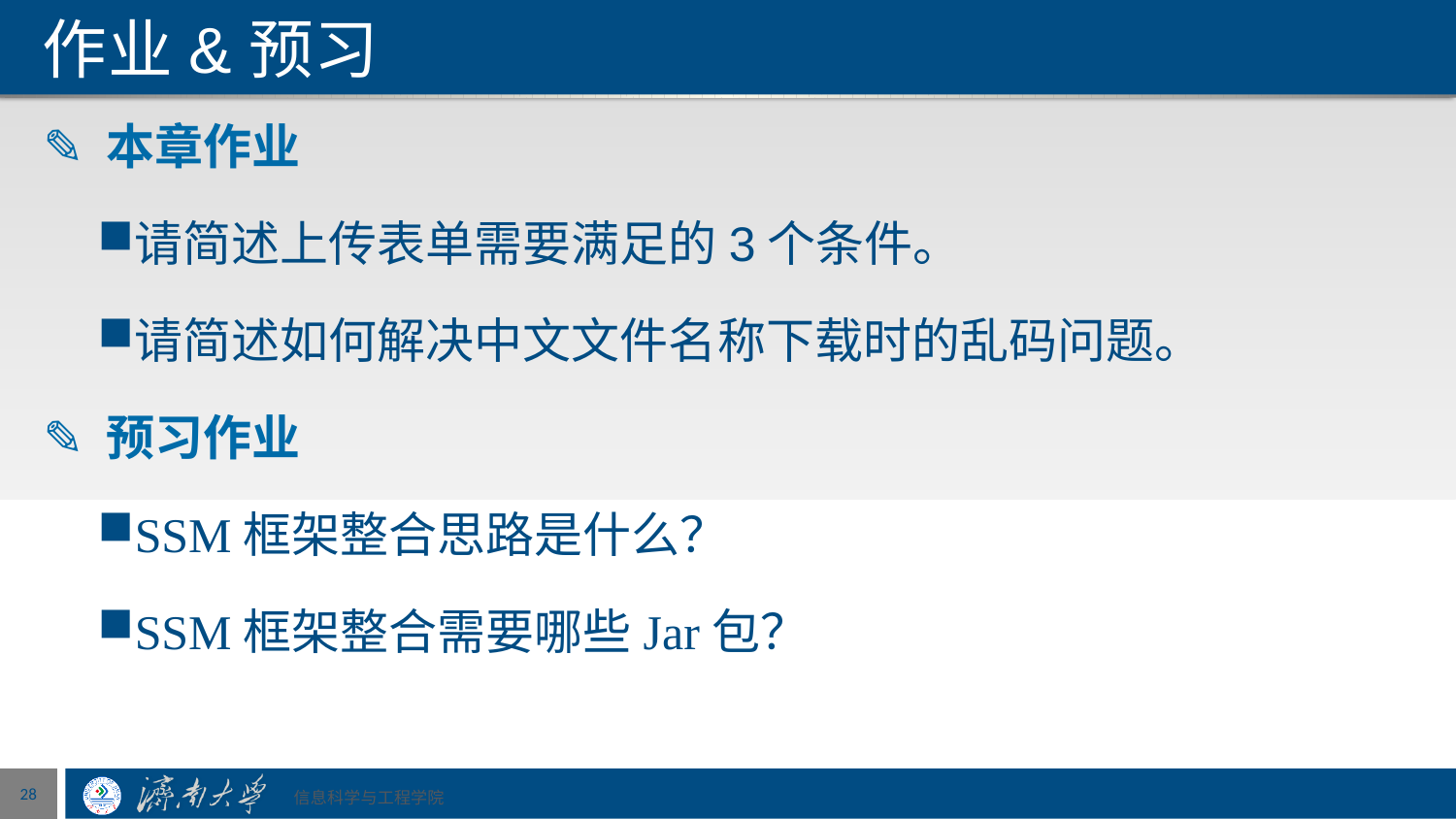

# 作业&预习
✎ 本章作业
请简述上传表单需要满足的3个条件。
请简述如何解决中文文件名称下载时的乱码问题。
✎ 预习作业
SSM框架整合思路是什么？
SSM框架整合需要哪些Jar包？